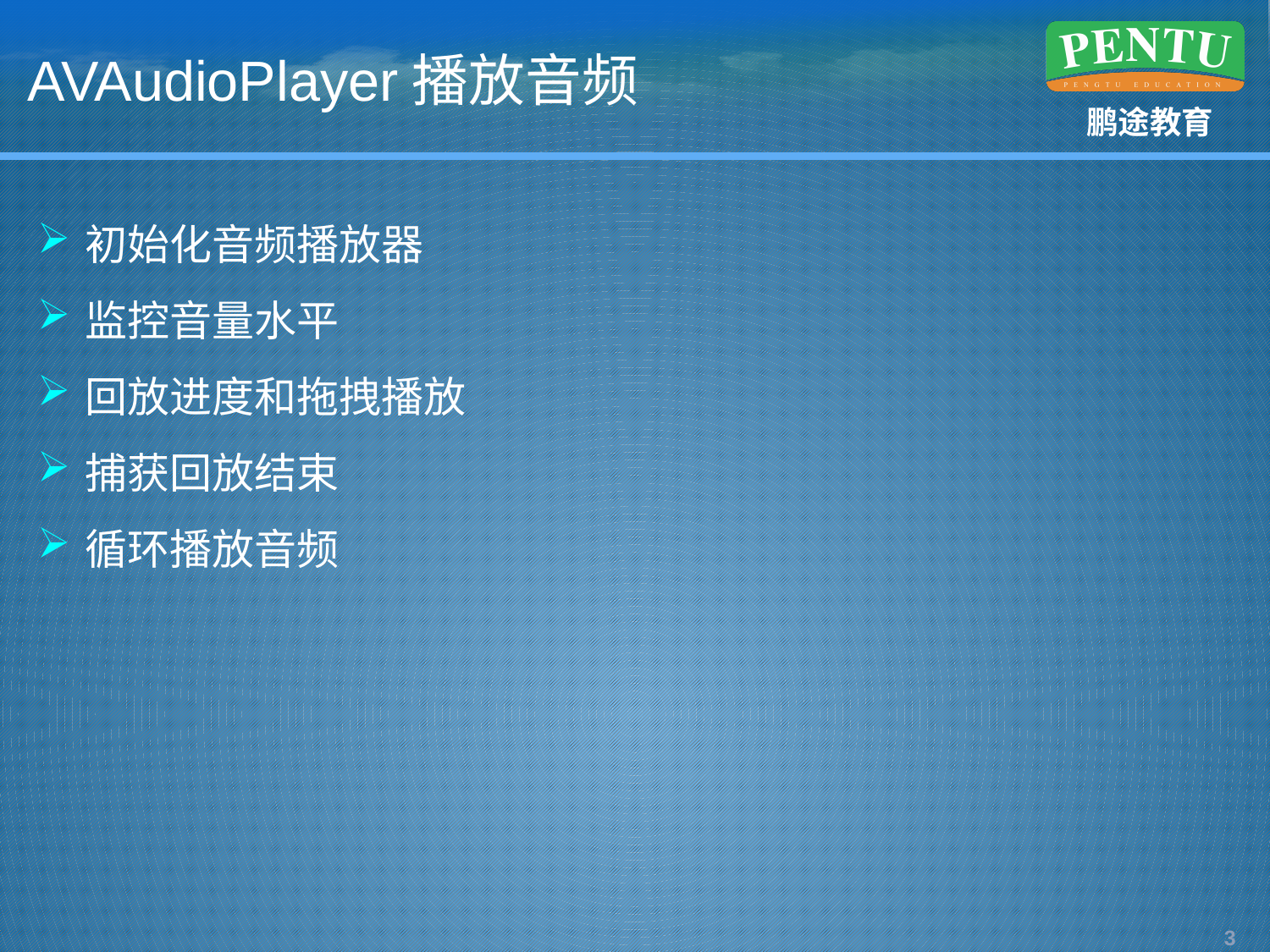

# AVAudioPlayer播放音频
初始化音频播放器
监控音量水平
回放进度和拖拽播放
捕获回放结束
循环播放音频
3